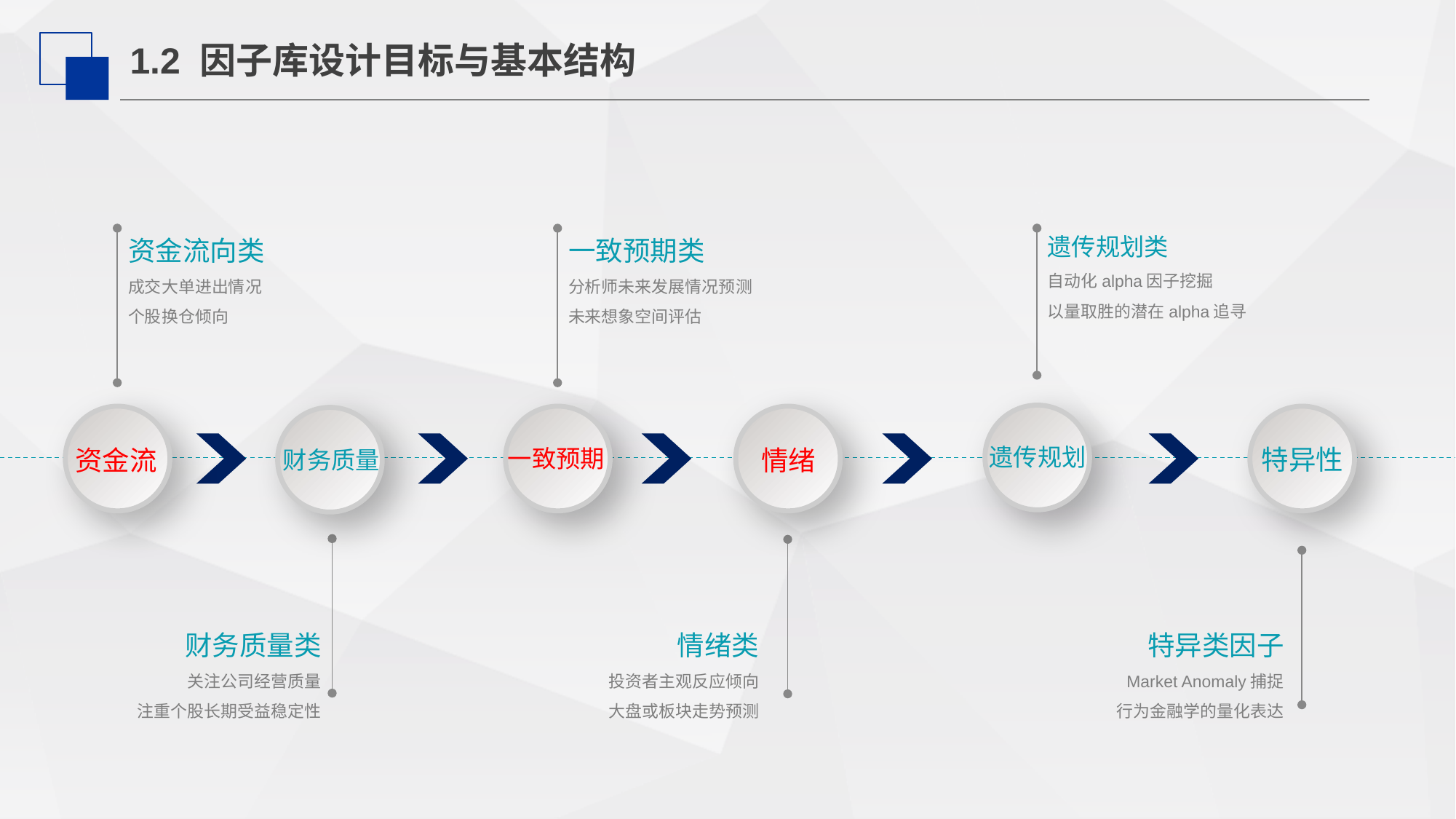

1.2 因子库设计目标与基本结构
资金流向类
成交大单进出情况
个股换仓倾向
遗传规划类
自动化alpha因子挖掘
以量取胜的潜在alpha追寻
一致预期类
分析师未来发展情况预测
未来想象空间评估

遗传规划

资金流

一致预期

情绪

特异性

财务质量

财务质量类
关注公司经营质量
注重个股长期受益稳定性
情绪类
投资者主观反应倾向
大盘或板块走势预测
特异类因子
Market Anomaly捕捉
行为金融学的量化表达